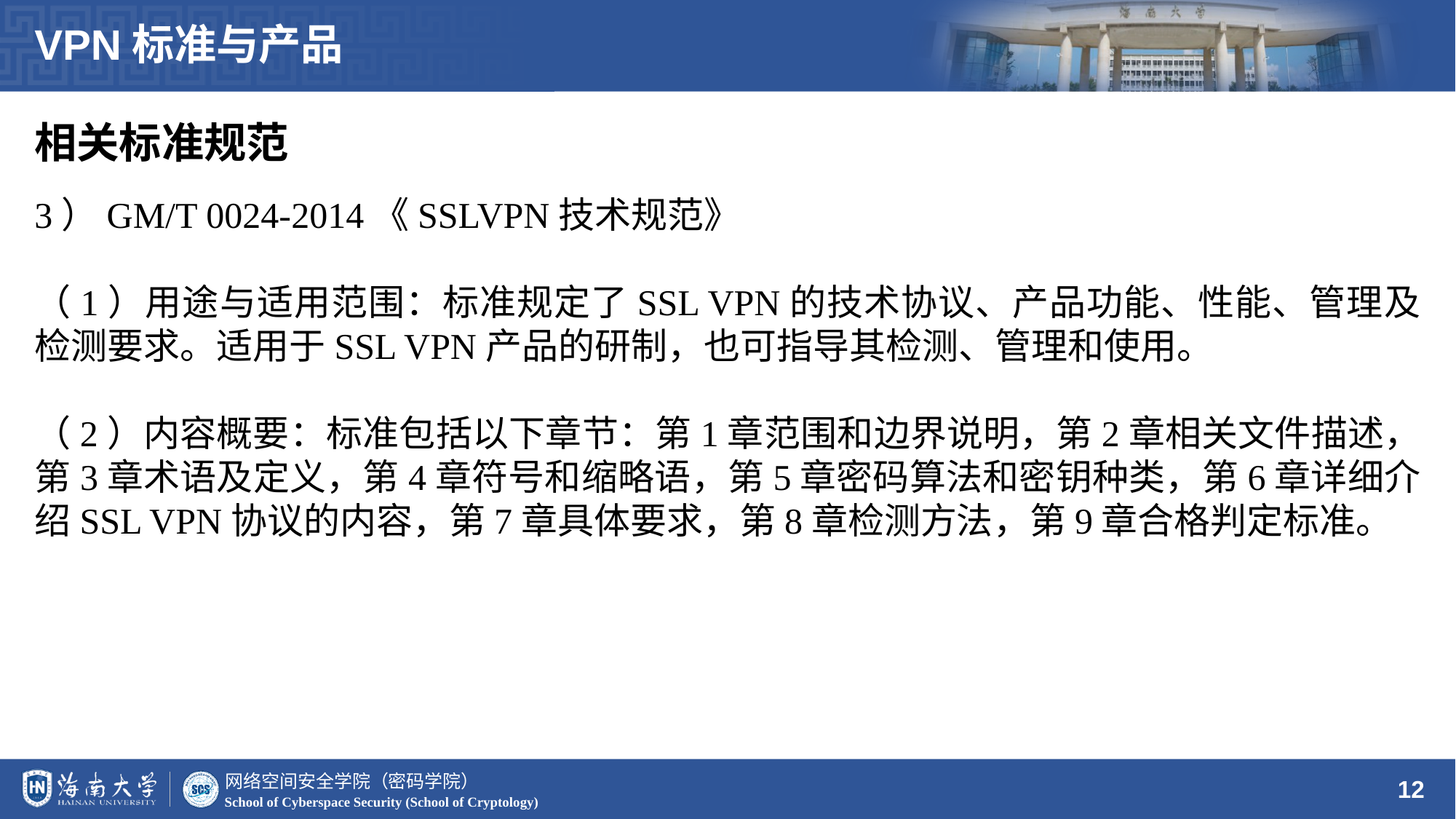

VPN标准与产品
相关标准规范
3）GM/T 0024-2014《SSLVPN技术规范》

（1）用途与适用范围：标准规定了SSL VPN的技术协议、产品功能、性能、管理及检测要求。适用于SSL VPN产品的研制，也可指导其检测、管理和使用。

（2）内容概要：标准包括以下章节：第1章范围和边界说明，第2章相关文件描述，第3章术语及定义，第4章符号和缩略语，第5章密码算法和密钥种类，第6章详细介绍SSL VPN协议的内容，第7章具体要求，第8章检测方法，第9章合格判定标准。
12